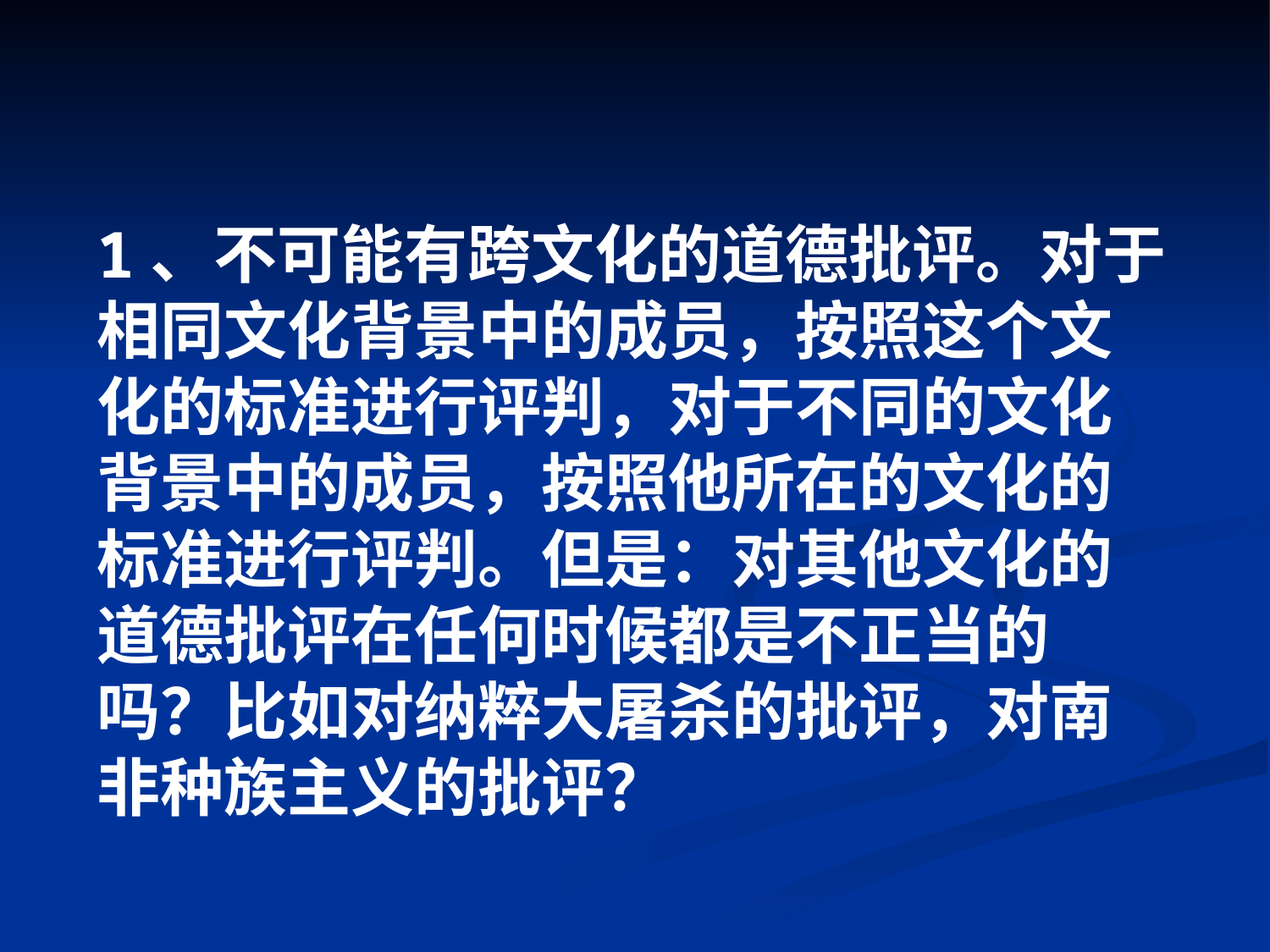

1、不可能有跨文化的道德批评。对于相同文化背景中的成员，按照这个文化的标准进行评判，对于不同的文化背景中的成员，按照他所在的文化的标准进行评判。但是：对其他文化的道德批评在任何时候都是不正当的吗？比如对纳粹大屠杀的批评，对南非种族主义的批评？